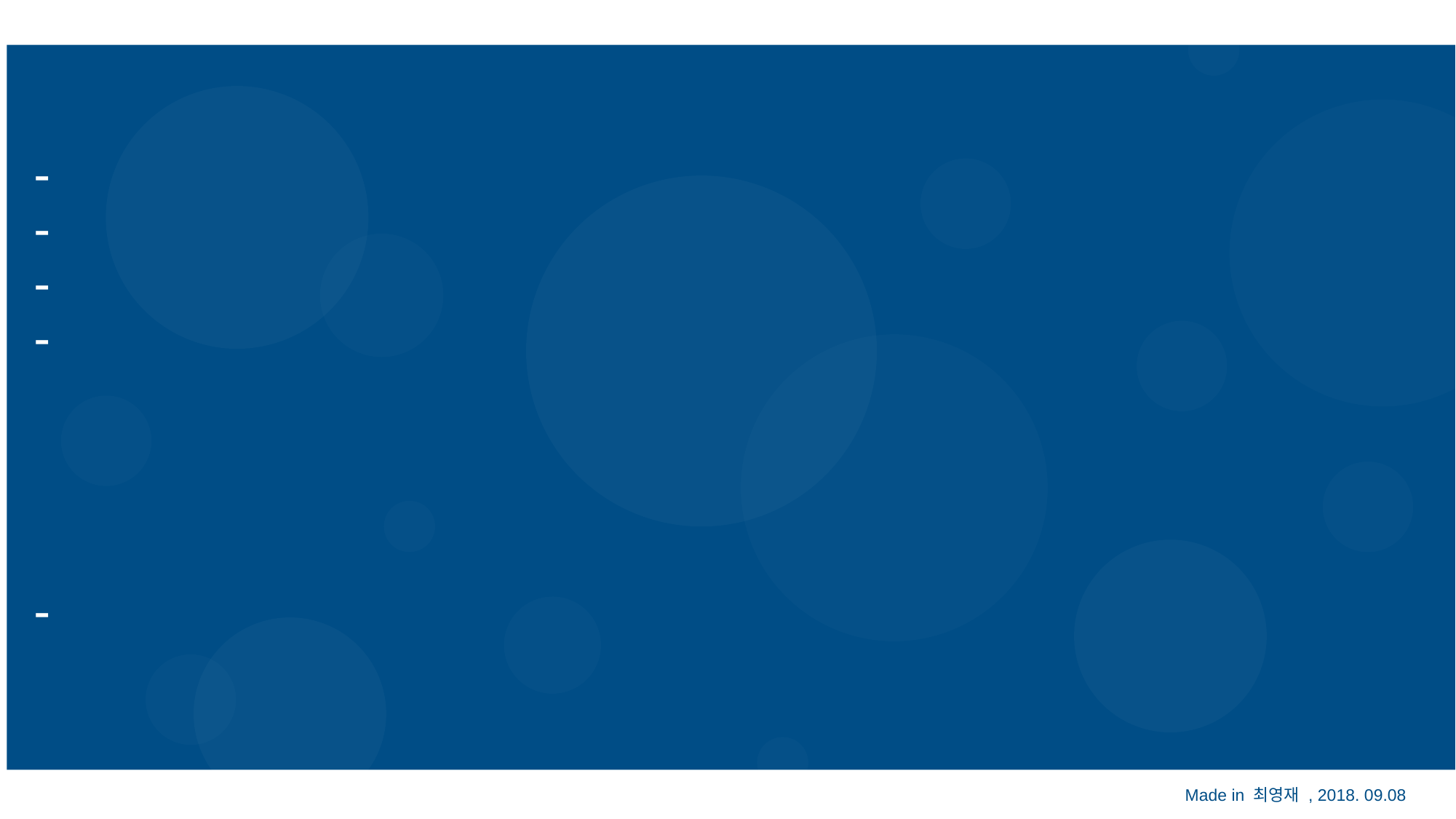

.
03. Modeing
Language : Java
Graph 방법 : Linked List
Direct : 있음(순위에따라)
Edge : 1) 순위순(1위->2위)
         2) 변경순(3위->1위)
         3) 해당 랭크순(2위
            들의 모음)
Weight : 순위순
Made in 최영재 , 2018. 09.08